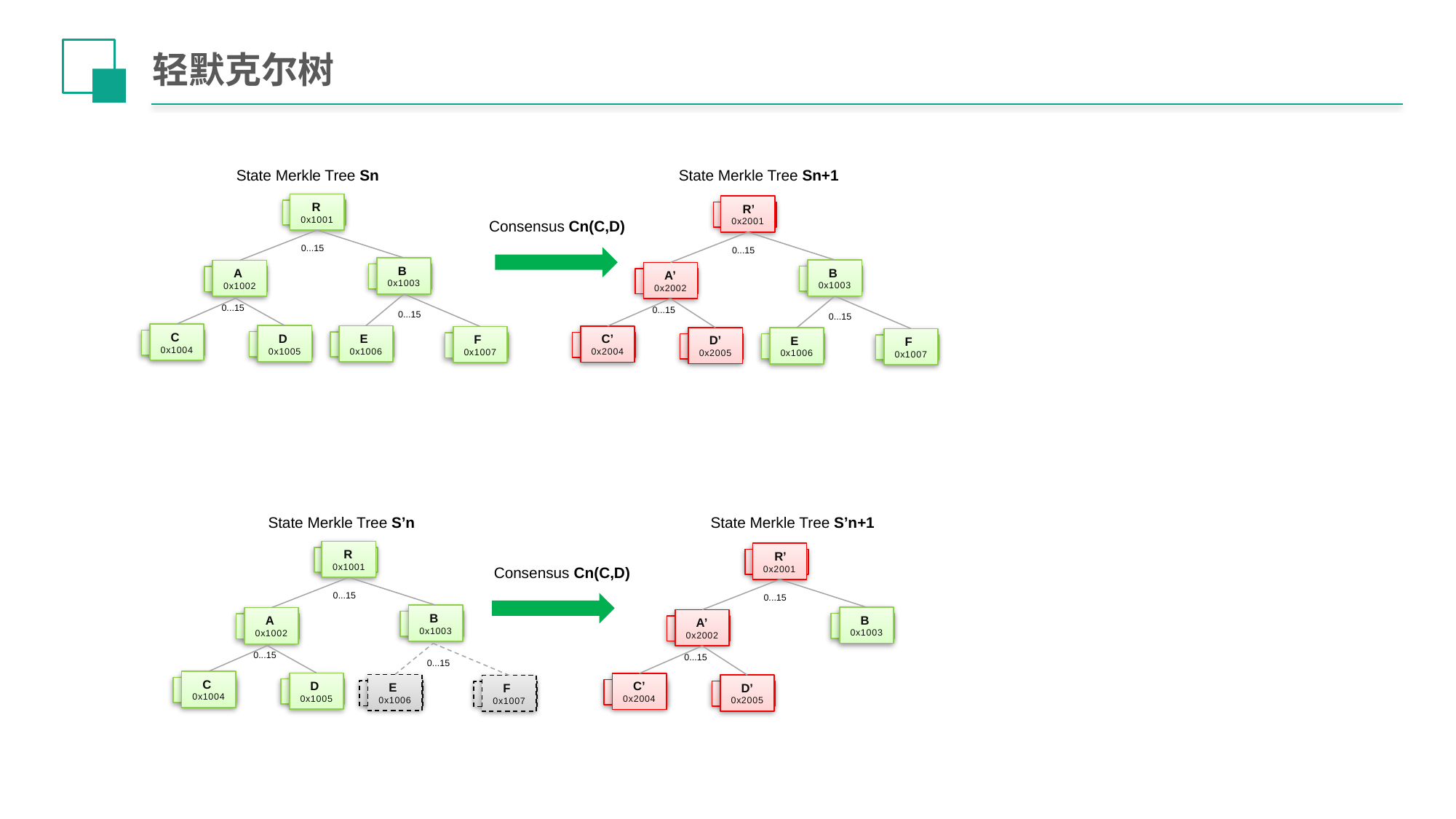

# 轻默克尔树
State Merkle Tree Sn+1
State Merkle Tree Sn
    R
0x1001

    R’
0x2001

Consensus Cn(C,D)
0...15
0...15

    B
0x1003

    B
0x1003

    A
0x1002

    A’
0x2002

0...15
0...15
0...15
0...15
    C
0x1004

    D
0x1005

    E
0x1006

    C’
0x2004

    F
0x1007

    D’
0x2005

    E
0x1006

    F
0x1007

State Merkle Tree S’n+1
State Merkle Tree S’n
    R
0x1001

    R’
0x2001

Consensus Cn(C,D)
0...15
0...15

    B
0x1003

    B
0x1003

    A
0x1002

    A’
0x2002

0...15
0...15
0...15
    C
0x1004

    D
0x1005

    C’
0x2004

    E
0x1006

    D’
0x2005

    F
0x1007